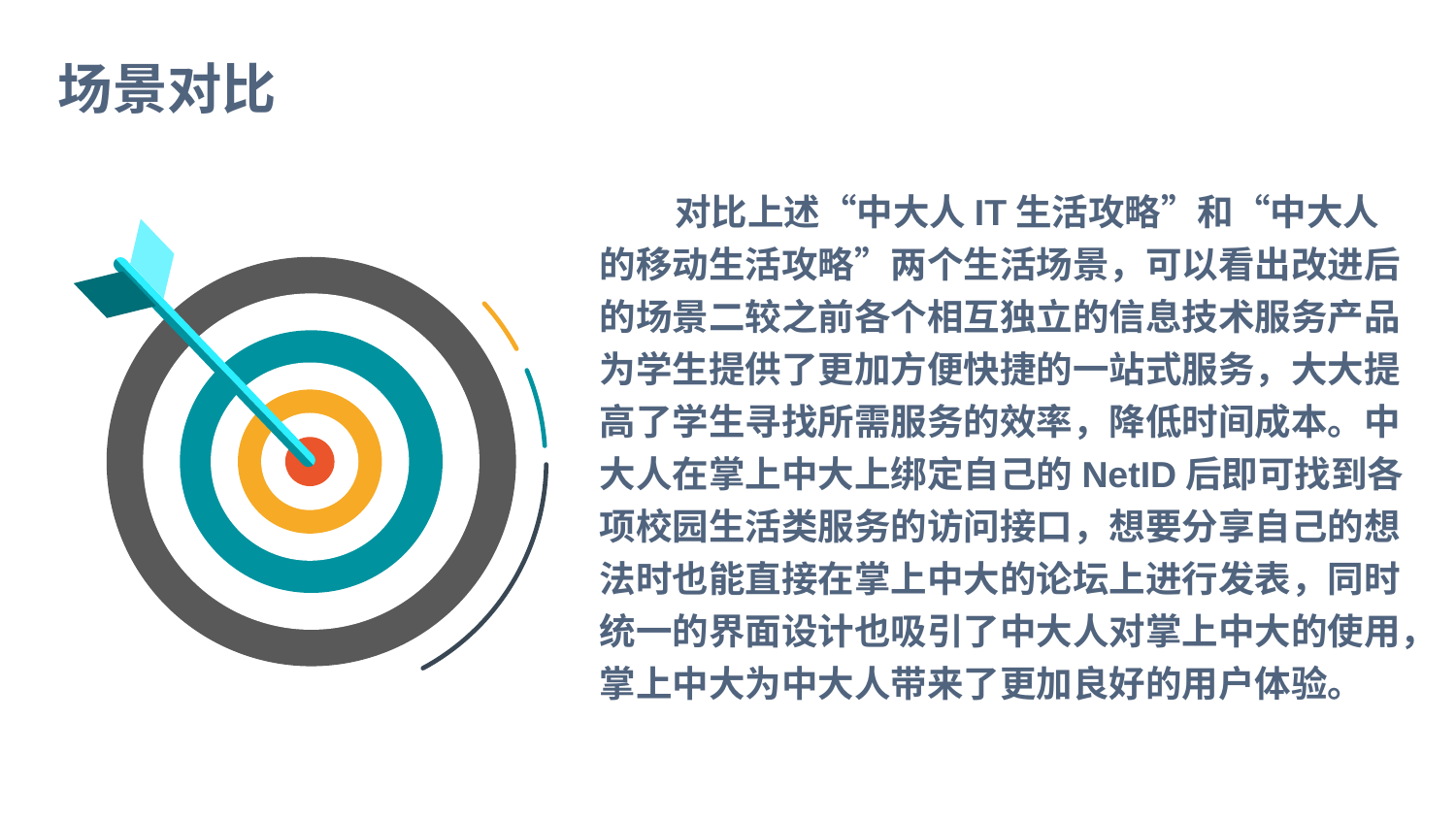

场景对比
        对比上述“中大人IT生活攻略”和“中大人的移动生活攻略”两个生活场景，可以看出改进后的场景二较之前各个相互独立的信息技术服务产品为学生提供了更加方便快捷的一站式服务，大大提高了学生寻找所需服务的效率，降低时间成本。中大人在掌上中大上绑定自己的NetID后即可找到各项校园生活类服务的访问接口，想要分享自己的想法时也能直接在掌上中大的论坛上进行发表，同时统一的界面设计也吸引了中大人对掌上中大的使用，掌上中大为中大人带来了更加良好的用户体验。